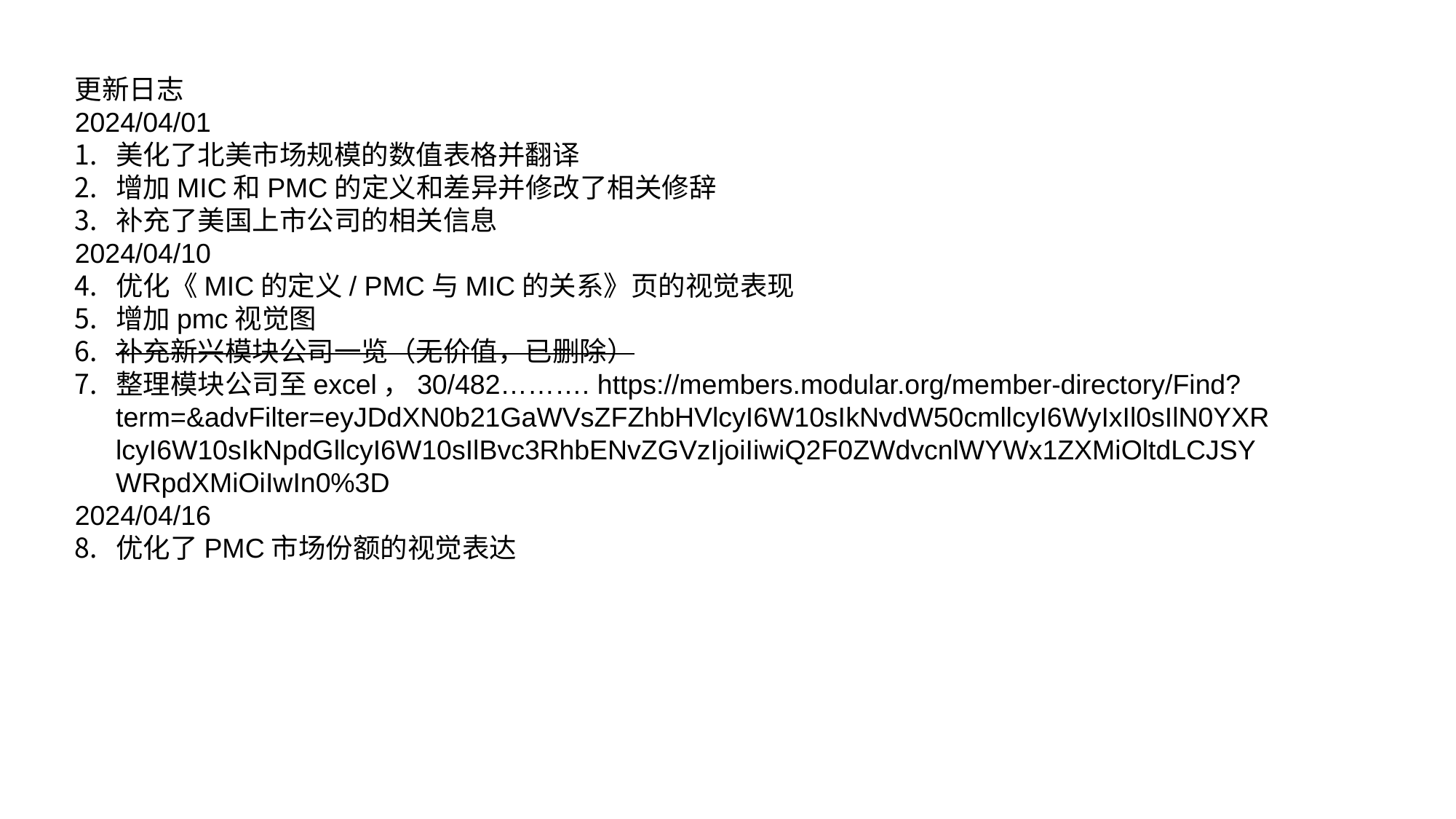

更新日志
2024/04/01
美化了北美市场规模的数值表格并翻译
增加MIC和PMC的定义和差异并修改了相关修辞
补充了美国上市公司的相关信息
2024/04/10
优化《MIC的定义/ PMC与MIC的关系》页的视觉表现
增加pmc视觉图
补充新兴模块公司一览（无价值，已删除）
整理模块公司至excel，30/482………. https://members.modular.org/member-directory/Find?term=&advFilter=eyJDdXN0b21GaWVsZFZhbHVlcyI6W10sIkNvdW50cmllcyI6WyIxIl0sIlN0YXRlcyI6W10sIkNpdGllcyI6W10sIlBvc3RhbENvZGVzIjoiIiwiQ2F0ZWdvcnlWYWx1ZXMiOltdLCJSYWRpdXMiOiIwIn0%3D
2024/04/16
优化了PMC市场份额的视觉表达